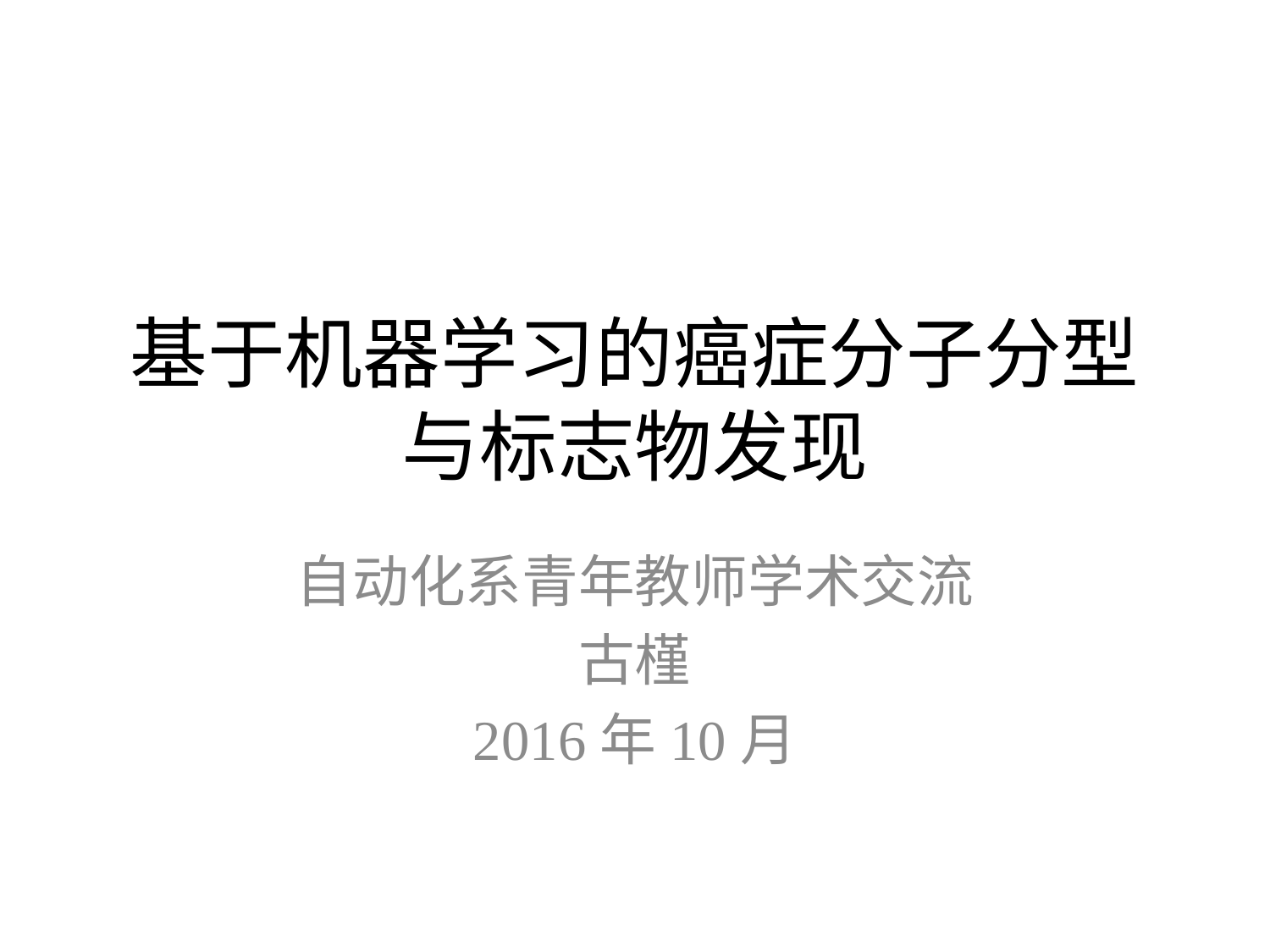

# 基于机器学习的癌症分子分型与标志物发现
自动化系青年教师学术交流
古槿
2016年10月